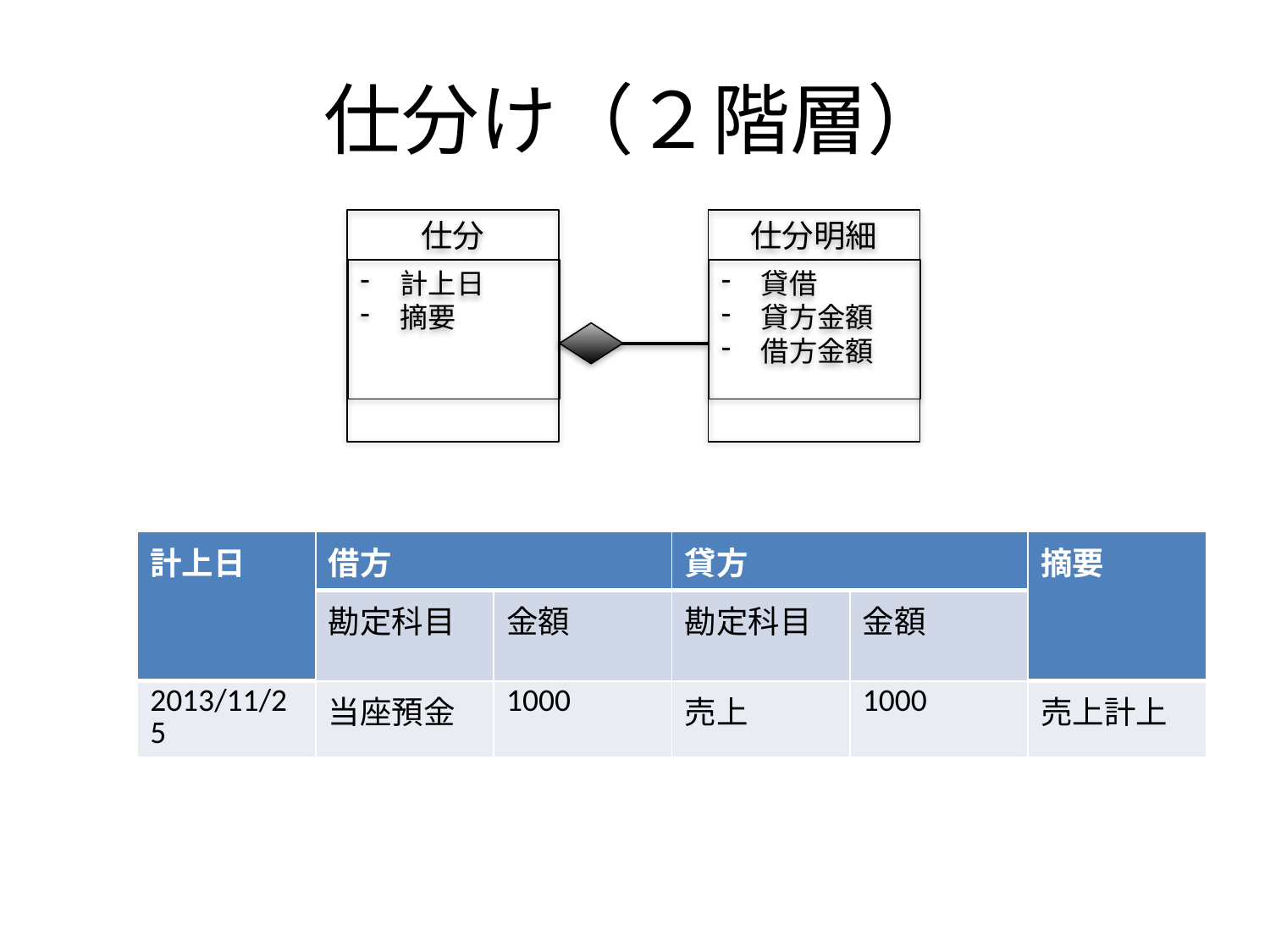

# 仕分け（２階層）
仕分
仕分明細
計上日
摘要
貸借
貸方金額
借方金額

| 計上日 | 借方 |  | 貸方 |  | 摘要 |
| --- | --- | --- | --- | --- | --- |
|  | 勘定科目 | 金額 | 勘定科目 | 金額 |  |
| 2013/11/25 | 当座預金 | 1000 | 売上 | 1000 | 売上計上 |